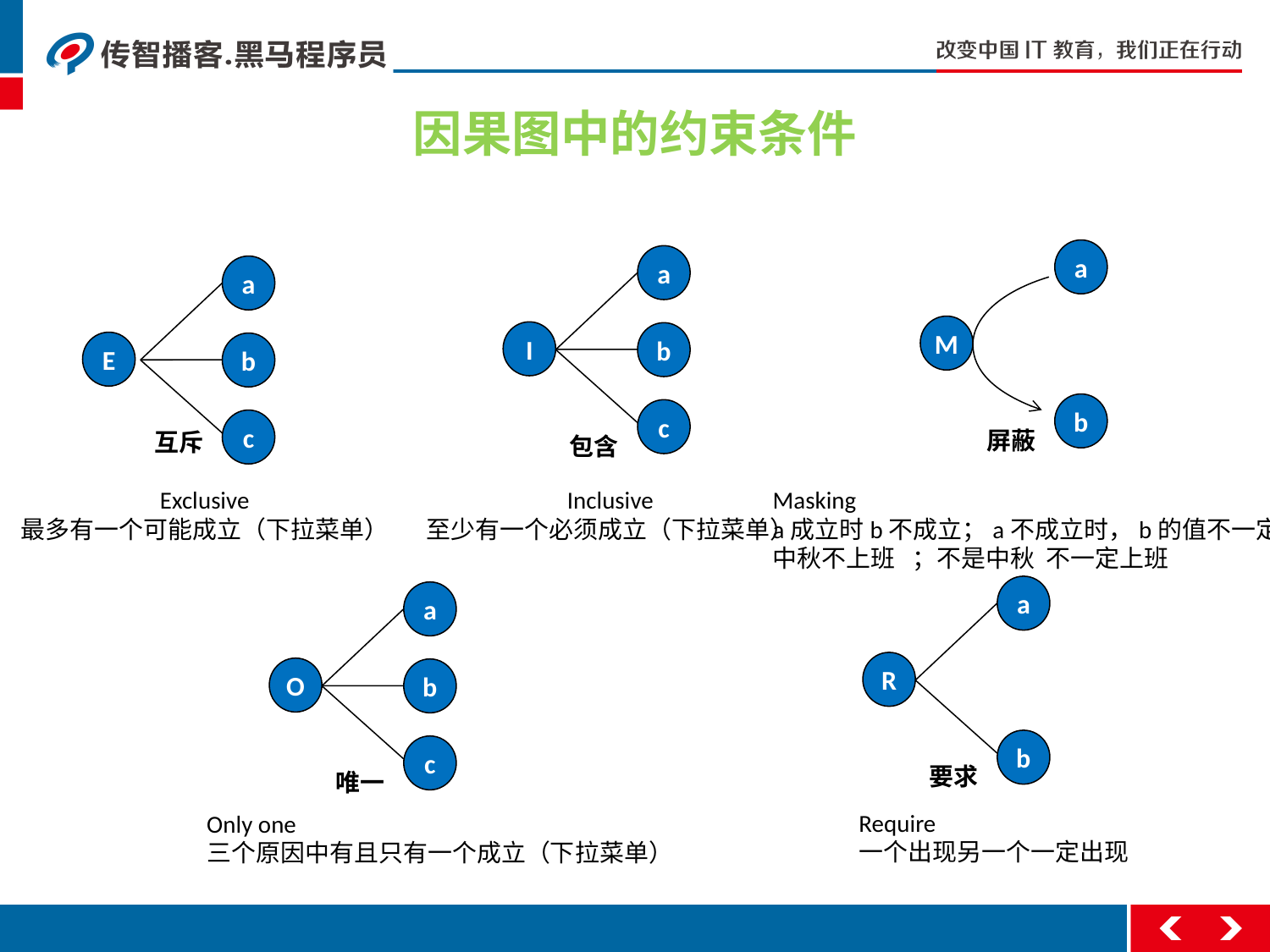

# 因果图中的约束条件
a
M
b
屏蔽

a

I
b

c
包含
a

E
b

c
互斥

Inclusive
至少有一个必须成立（下拉菜单）
Masking
a成立时b不成立；a不成立时，b的值不一定
中秋不上班   ；不是中秋  不一定上班
Exclusive
最多有一个可能成立（下拉菜单）
a

R

b
要求
a

O
b

c
唯一
Require
一个出现另一个一定出现

Only one
三个原因中有且只有一个成立（下拉菜单）